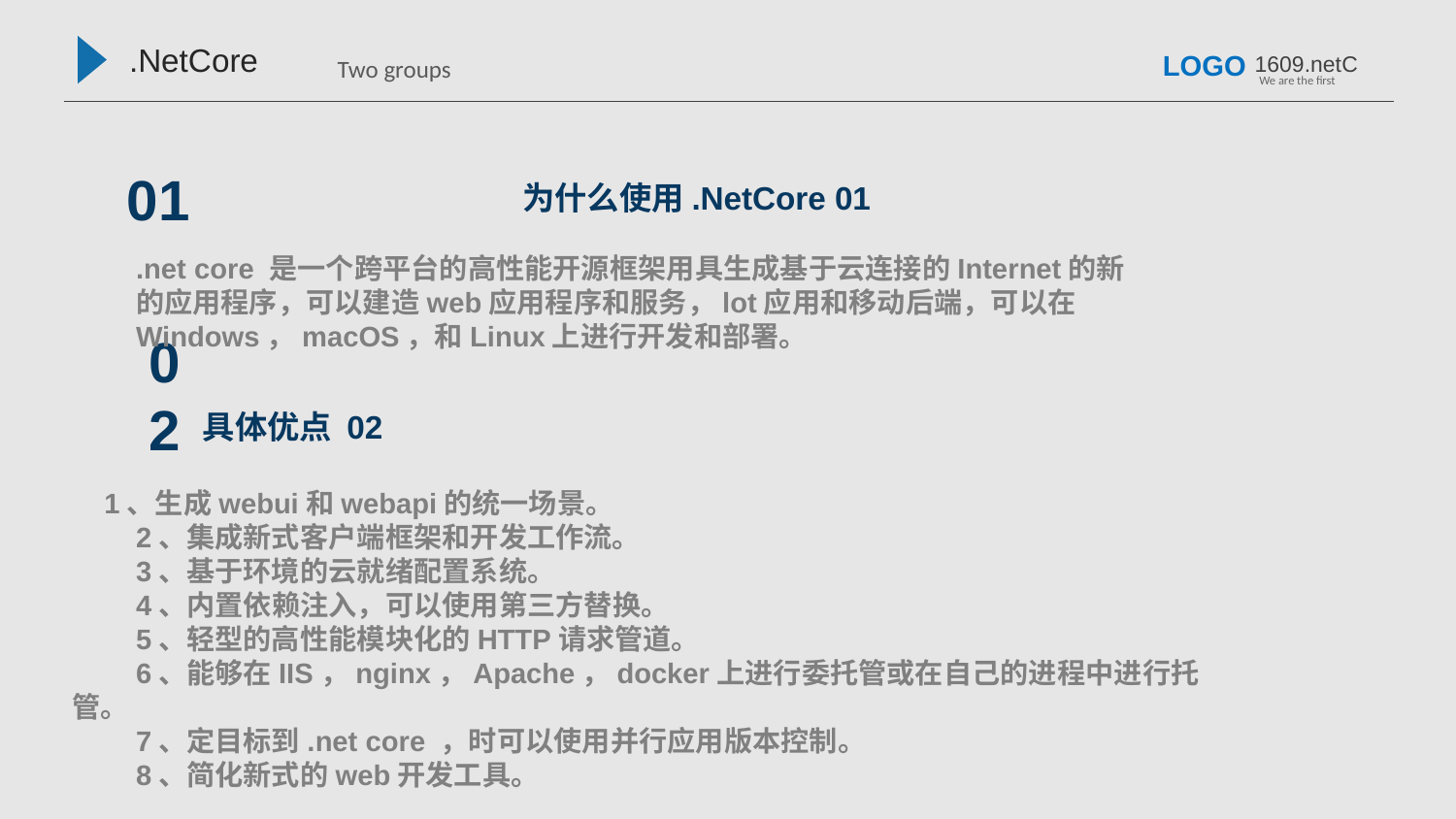

.NetCore
Two groups
LOGO
1609.netC
We are the first

01
为什么使用.NetCore 01
.net core 是一个跨平台的高性能开源框架用具生成基于云连接的Internet的新的应用程序，可以建造web应用程序和服务，lot应用和移动后端，可以在Windows，macOS，和Linux上进行开发和部署。
02
具体优点 02

    1、生成webui和webapi的统一场景。
　　2、集成新式客户端框架和开发工作流。
　　3、基于环境的云就绪配置系统。
　　4、内置依赖注入，可以使用第三方替换。
　　5、轻型的高性能模块化的HTTP请求管道。
　　6、能够在IIS，nginx，Apache，docker上进行委托管或在自己的进程中进行托管。
　　7、定目标到.net core ，时可以使用并行应用版本控制。
　　8、简化新式的web开发工具。